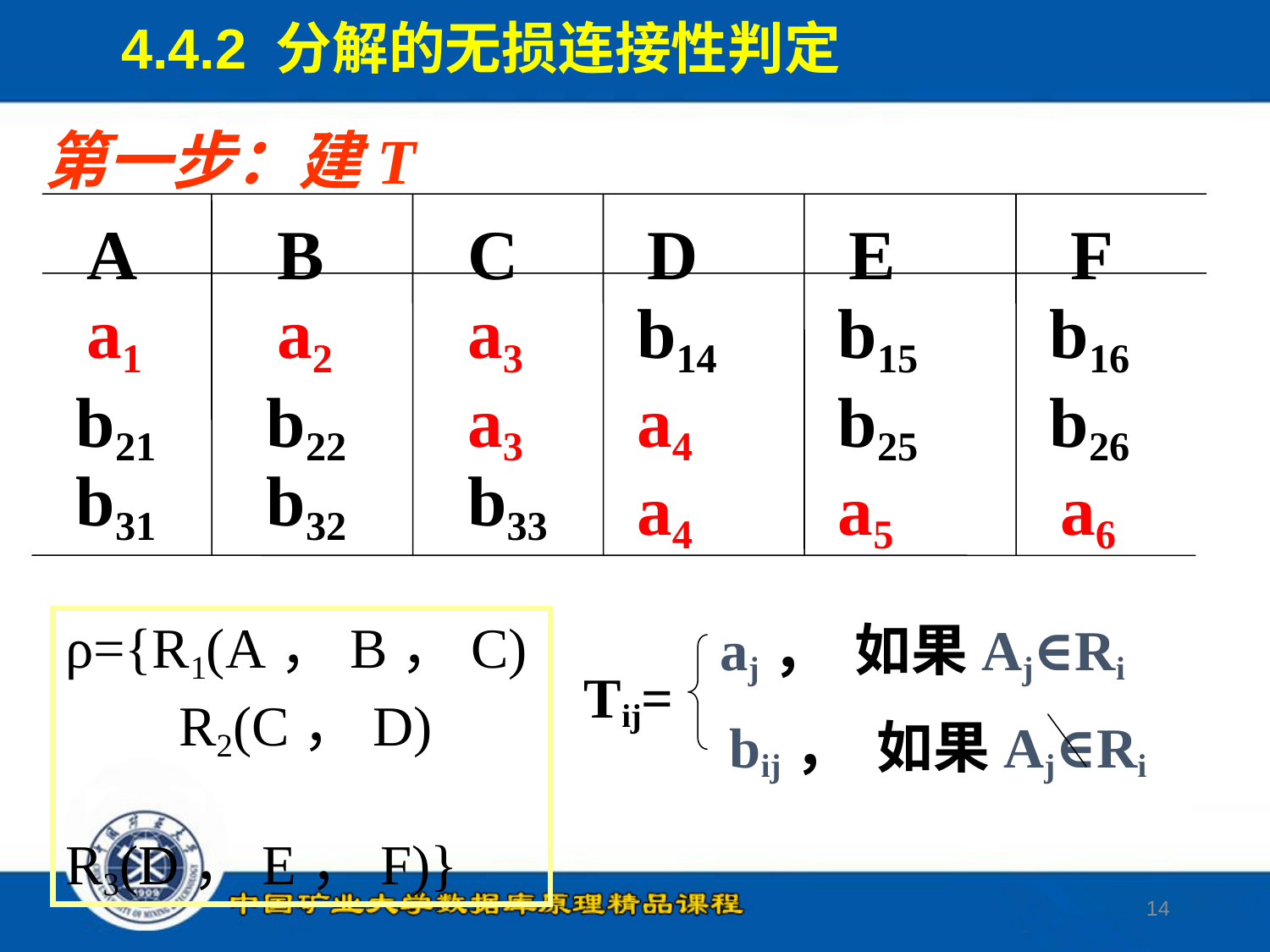

4.4.2 分解的无损连接性判定
第一步：建T

A
B
C
D
E
F

a1
a2
a3
b14
b15
b16
b21
b22
a3
a4
b25
b26
b31
b32
b33
a4
a5
a6

ρ={R1(A，B，C)
        R2(C，D)
        R3(D，E，F)}
aj，  如果Aj∈Ri

Tij=
bij，  如果Aj∈Ri

14